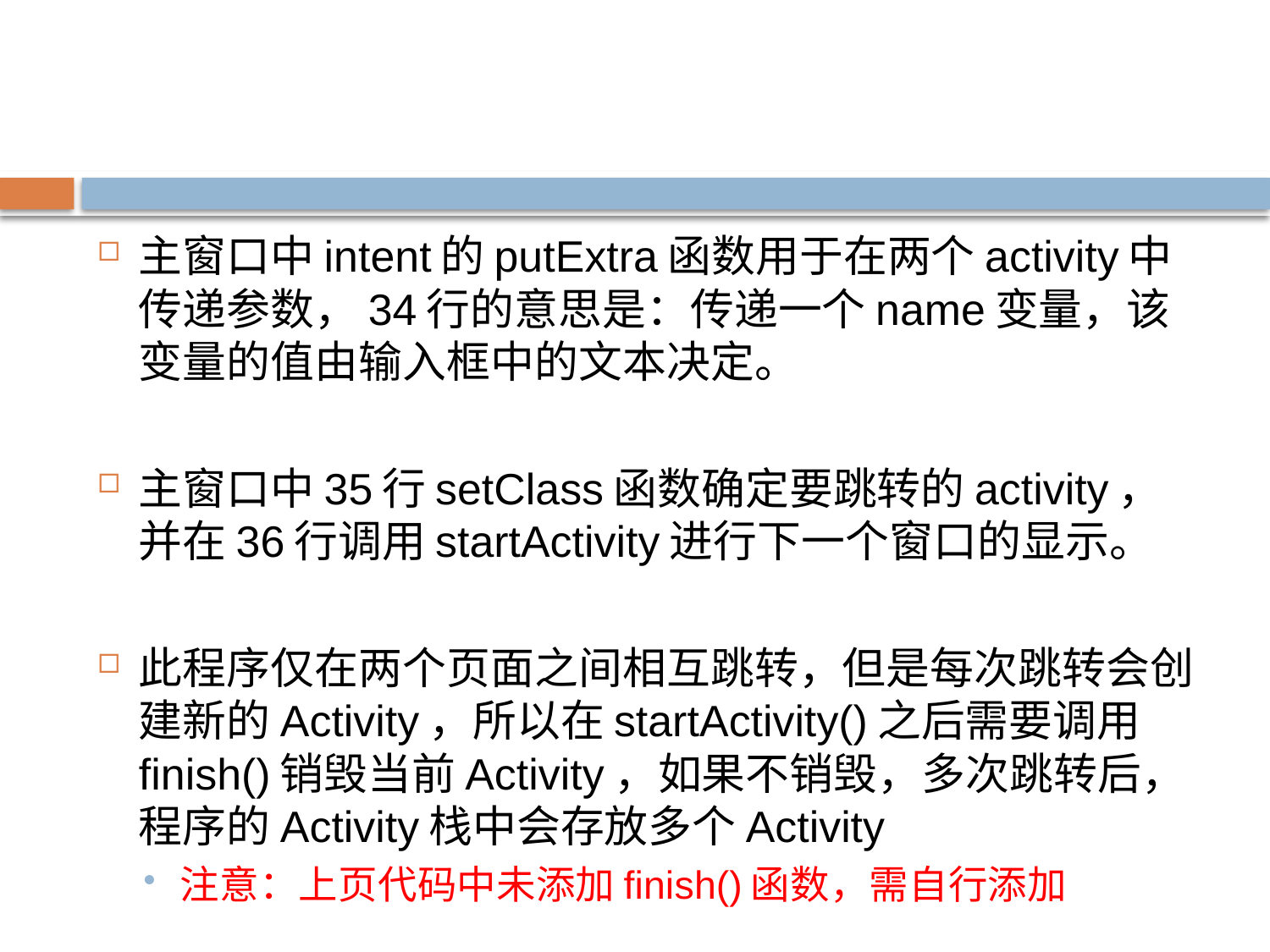

#
主窗口中intent的putExtra函数用于在两个activity中传递参数，34行的意思是：传递一个name变量，该变量的值由输入框中的文本决定。

主窗口中35行setClass函数确定要跳转的activity，并在36行调用startActivity进行下一个窗口的显示。

此程序仅在两个页面之间相互跳转，但是每次跳转会创建新的Activity，所以在startActivity()之后需要调用finish()销毁当前Activity，如果不销毁，多次跳转后，程序的Activity栈中会存放多个Activity
注意：上页代码中未添加finish()函数，需自行添加